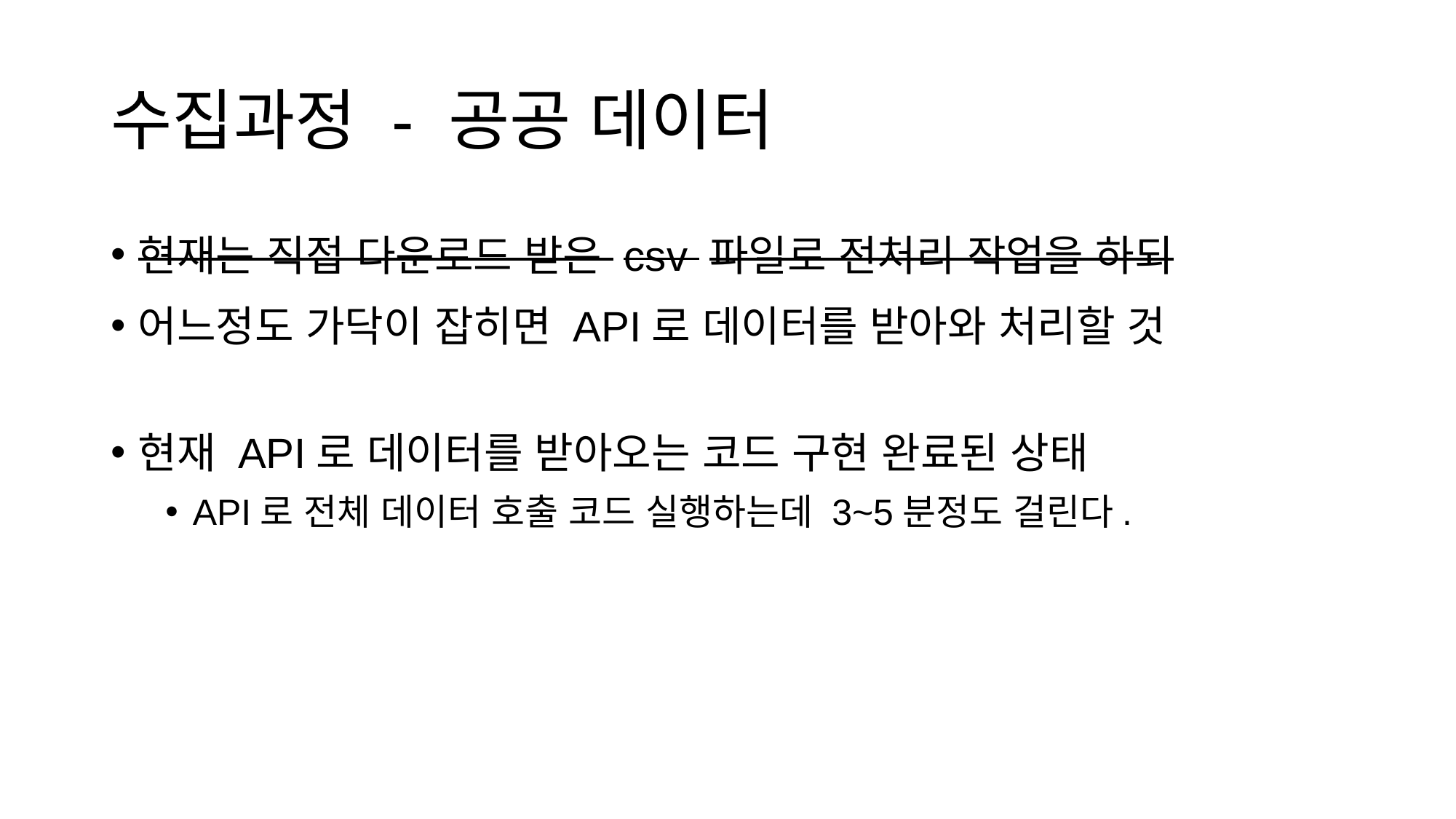

# 수집과정 - 공공 데이터
현재는 직접 다운로드 받은 csv 파일로 전처리 작업을 하되
어느정도 가닥이 잡히면 API로 데이터를 받아와 처리할 것

현재 API로 데이터를 받아오는 코드 구현 완료된 상태
API로 전체 데이터 호출 코드 실행하는데 3~5분정도 걸린다.